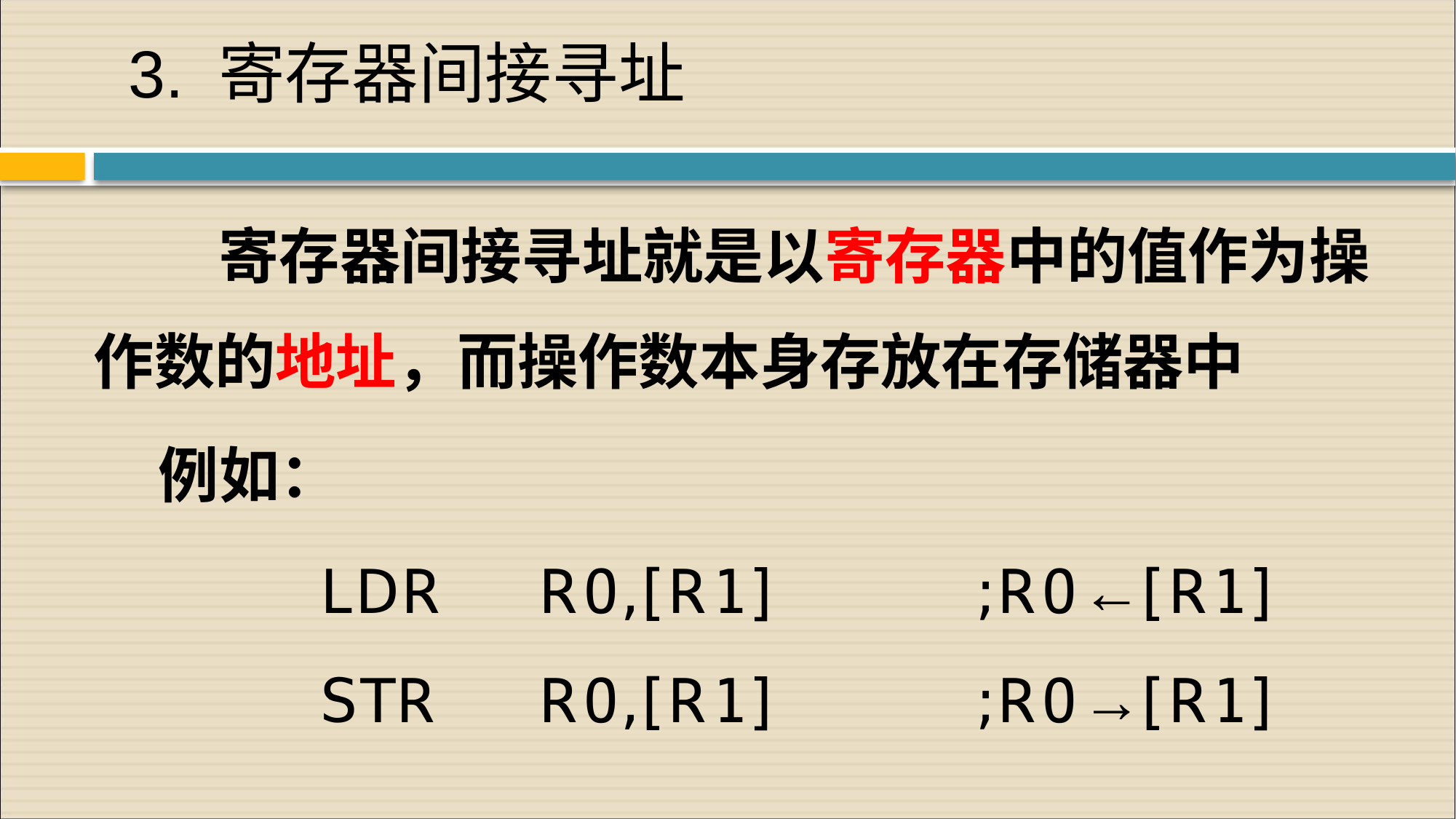

# 3. 寄存器间接寻址
        寄存器间接寻址就是以寄存器中的值作为操作数的地址，而操作数本身存放在存储器中
例如：
	LDR 	R0,[R1]		;R0←[R1]
	STR	R0,[R1]		;R0→[R1]